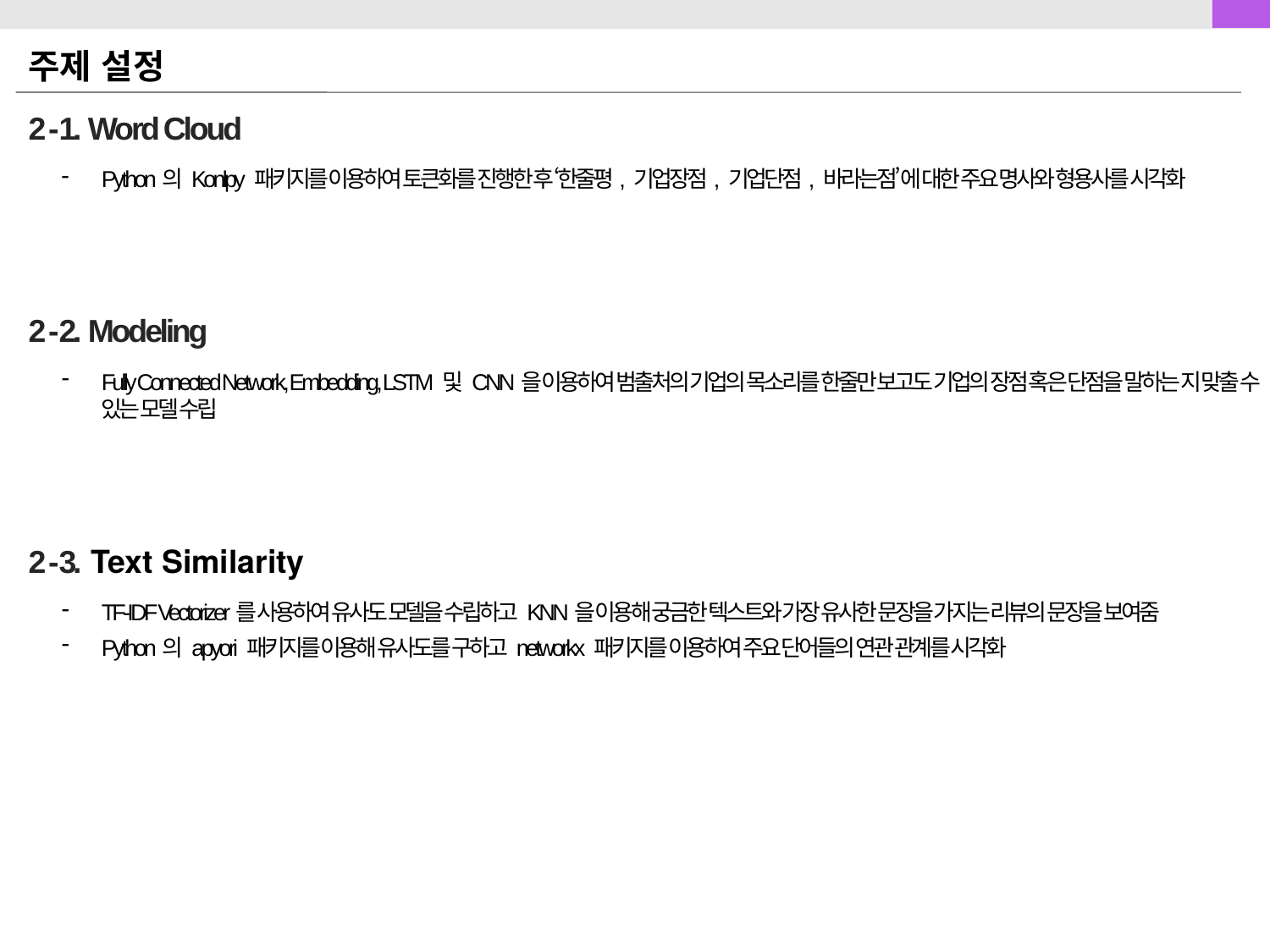

주제 설정

# 2 -1. Word Cloud

Python의 Konlpy 패키지를 이용하여 토큰화를 진행한 후 ‘한줄평, 기업장점, 기업단점, 바라는점’ 에 대한 주요 명사와 형용사를 시각화
2 -2. Modeling

Fully Connected Network, Embedding, LSTM 및 CNN을 이용하여 범출처의 기업의 목소리를 한줄만 보고도 기업의 장점 혹은 단점을 말하는 지 맞출 수 있는 모델 수립
2 -3. Text Similarity

TF-IDF Vectorizer를 사용하여 유사도 모델을 수립하고 KNN을 이용해 궁금한 텍스트와 가장 유사한 문장을 가지는 리뷰의 문장을 보여줌
Python의 apyori 패키지를 이용해 유사도를 구하고 networkx 패키지를 이용하여 주요 단어들의 연관 관계를 시각화